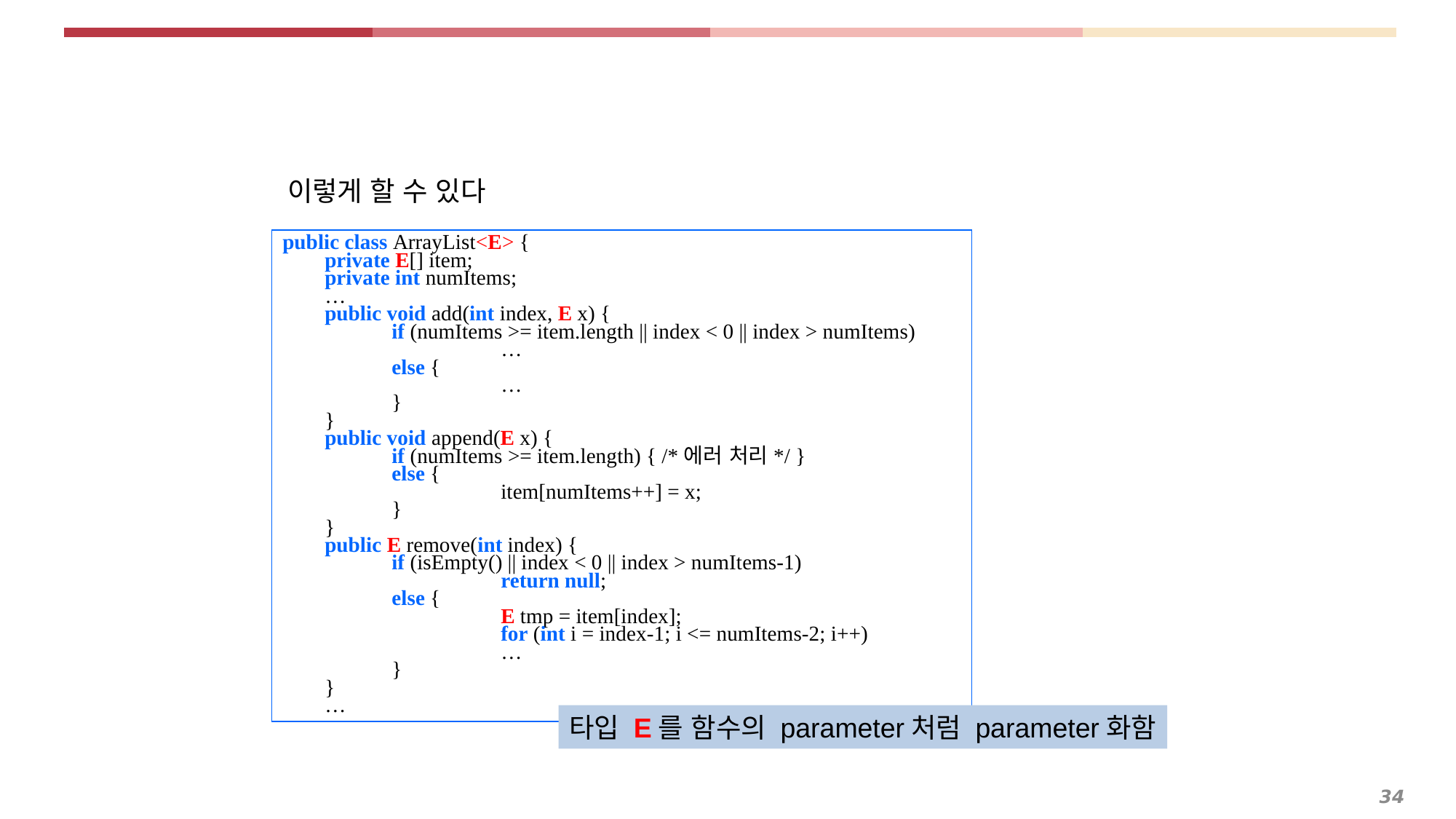

이렇게 할 수 있다
public class ArrayList<E> {
        private E[] item;
        private int numItems;
        …
        public void add(int index, E x) {
	if (numItems >= item.length || index < 0 || index > numItems)
		…
	else {
		…
	}
        }
        public void append(E x) {
	if (numItems >= item.length) { /*에러 처리*/ }
	else {
		item[numItems++] = x;
	}
        }
        public E remove(int index) {
	if (isEmpty() || index < 0 || index > numItems-1)
		return null;
	else {
		E tmp = item[index];
		for (int i = index-1; i <= numItems-2; i++)
		…
	}
        }
        …
타입 E를 함수의 parameter처럼 parameter화함